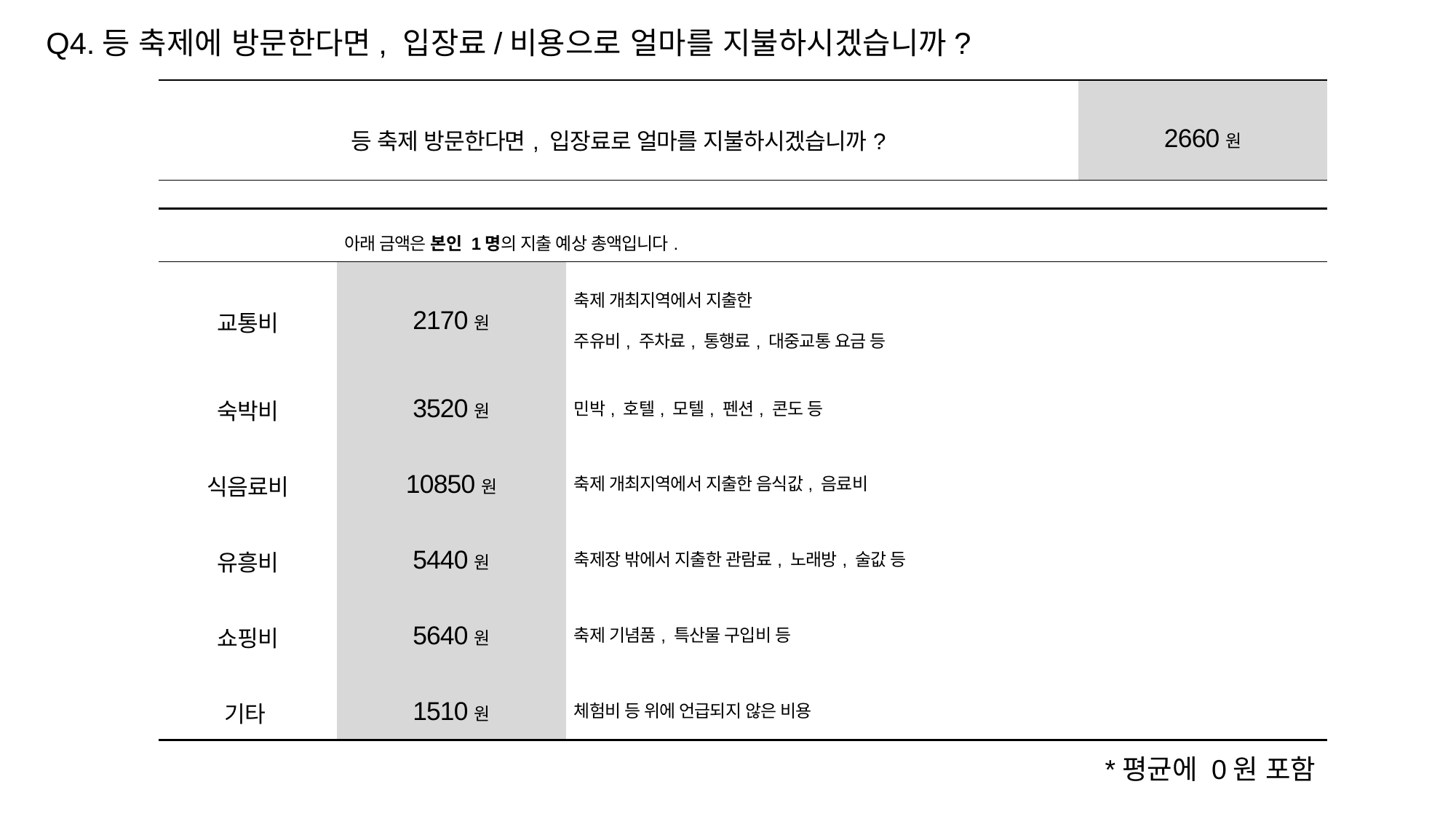

Q4.등 축제에 방문한다면, 입장료/비용으로 얼마를 지불하시겠습니까?
| 등 축제 방문한다면, 입장료로 얼마를 지불하시겠습니까? | 2660원 |
| --- | --- |
|  | 아래 금액은 본인 1명의 지출 예상 총액입니다. |  |
| --- | --- | --- |
| 교통비 | 2170원 | 축제 개최지역에서 지출한 주유비, 주차료, 통행료, 대중교통 요금 등 |
| 숙박비 | 3520원 | 민박, 호텔, 모텔, 펜션, 콘도 등 |
| 식음료비 | 10850원 | 축제 개최지역에서 지출한 음식값, 음료비 |
| 유흥비 | 5440원 | 축제장 밖에서 지출한 관람료, 노래방, 술값 등 |
| 쇼핑비 | 5640원 | 축제 기념품, 특산물 구입비 등 |
| 기타 | 1510원 | 체험비 등 위에 언급되지 않은 비용 |
*평균에 0원 포함